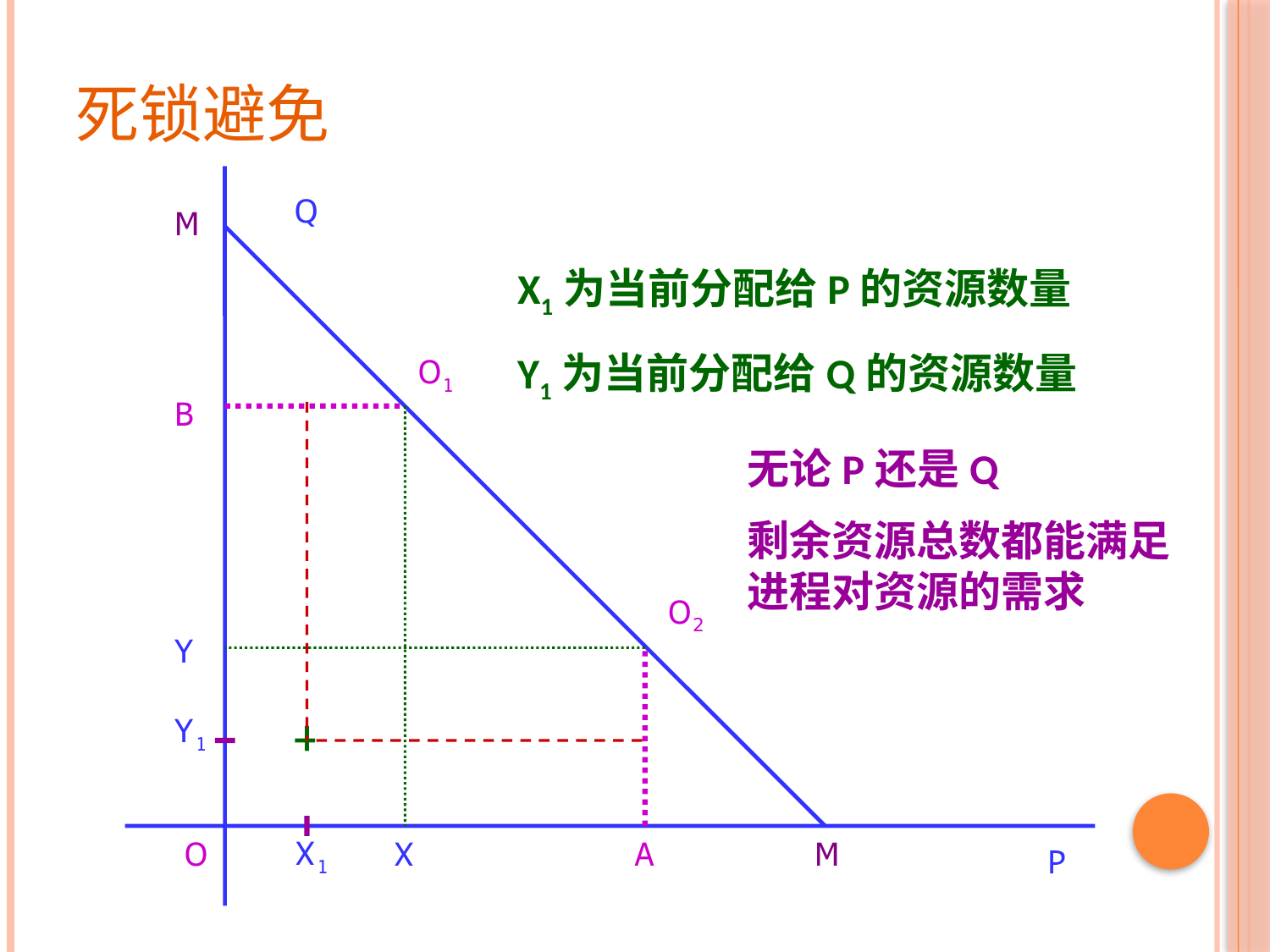

# 死锁避免

Q
M

X1为当前分配给P的资源数量
Y1为当前分配给Q的资源数量
O1
B

无论P还是Q
剩余资源总数都能满足进程对资源的需求
O2
Y

Y1

X1
O
X
A
M
P